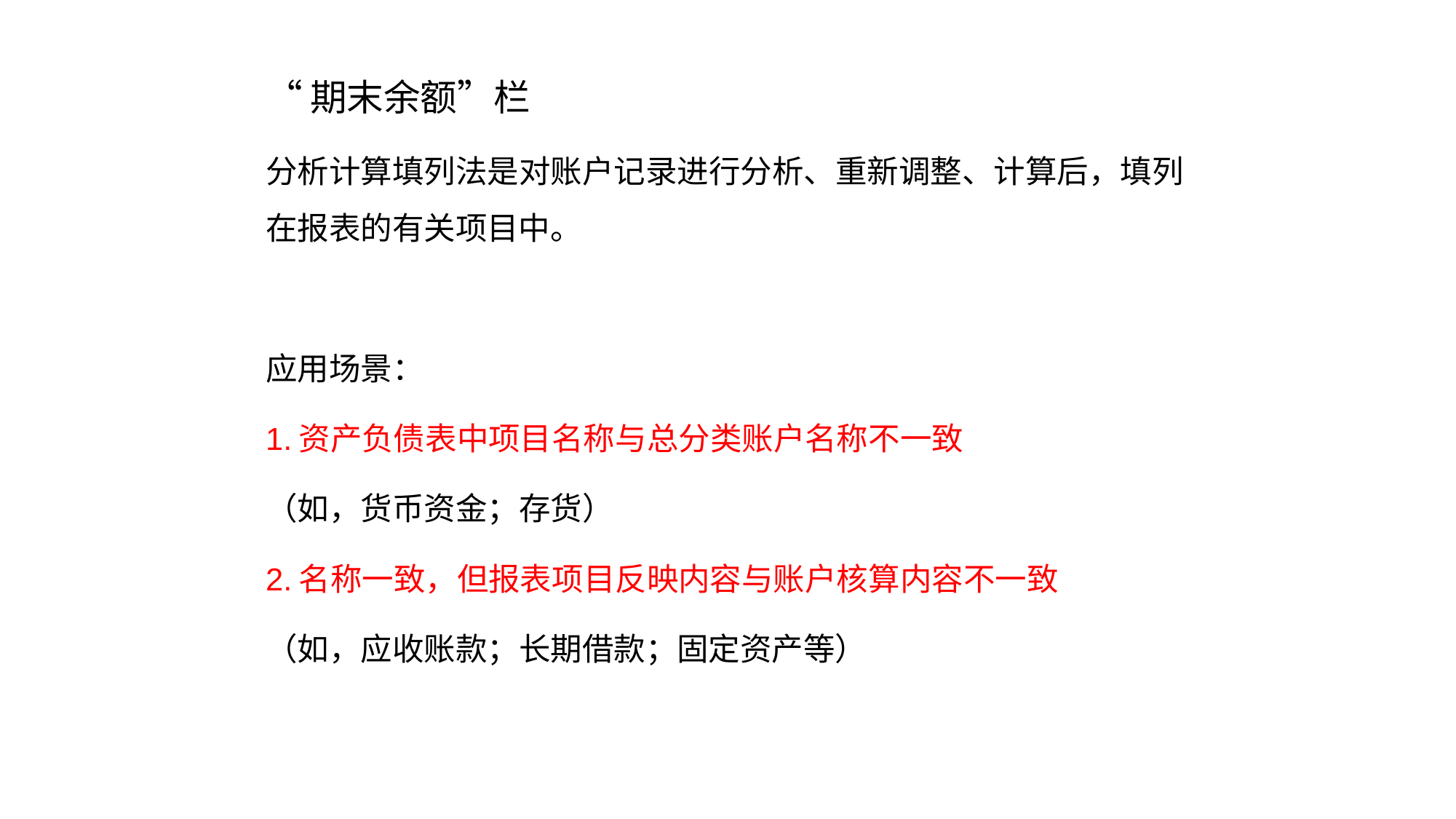

“期末余额”栏
分析计算填列法是对账户记录进行分析、重新调整、计算后，填列在报表的有关项目中。

应用场景：
1.资产负债表中项目名称与总分类账户名称不一致
（如，货币资金；存货）
2.名称一致，但报表项目反映内容与账户核算内容不一致
（如，应收账款；长期借款；固定资产等）